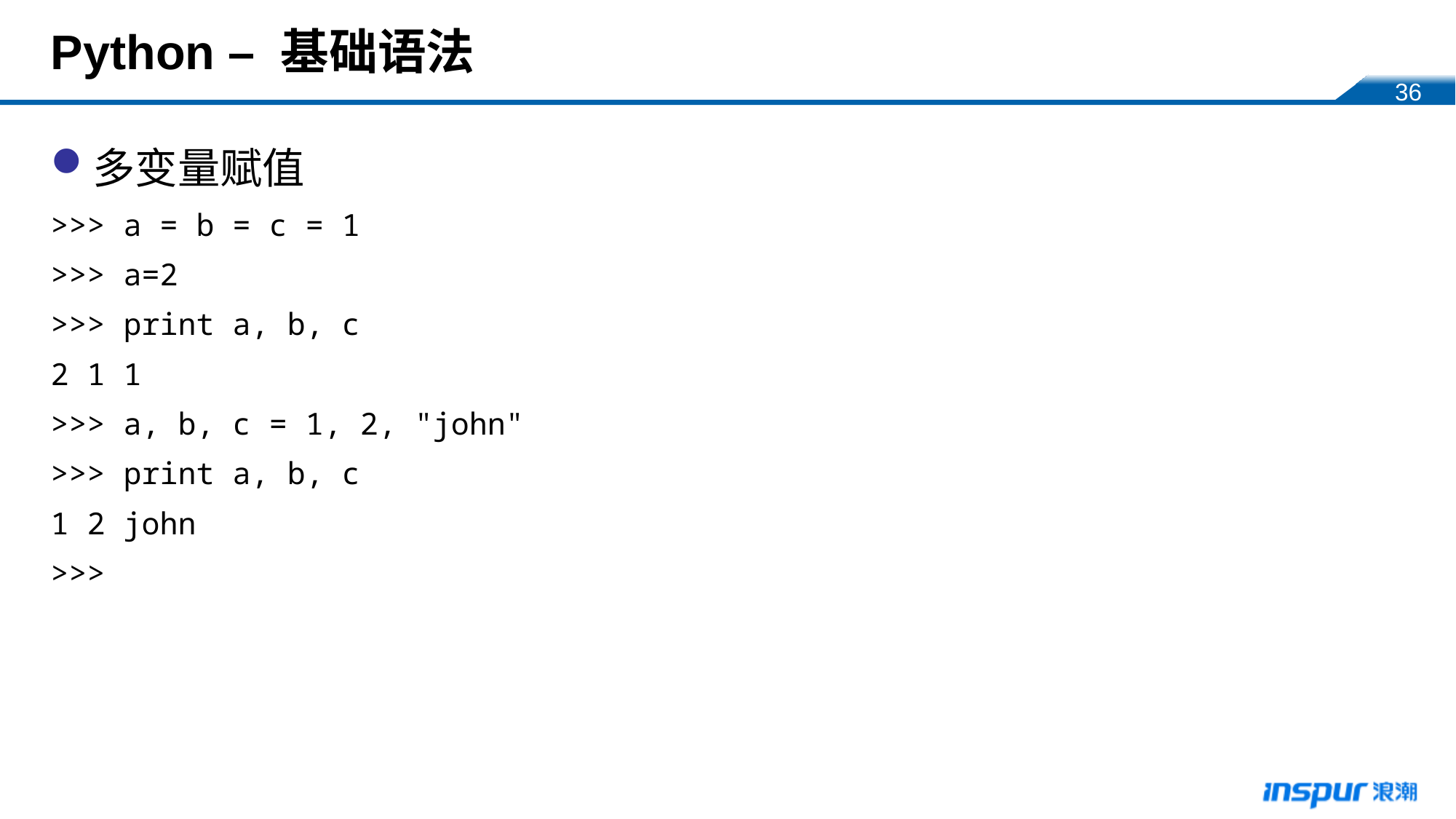

# Python – 基础语法
多变量赋值
>>> a = b = c = 1
>>> a=2
>>> print a, b, c
2 1 1
>>> a, b, c = 1, 2, "john"
>>> print a, b, c
1 2 john
>>>